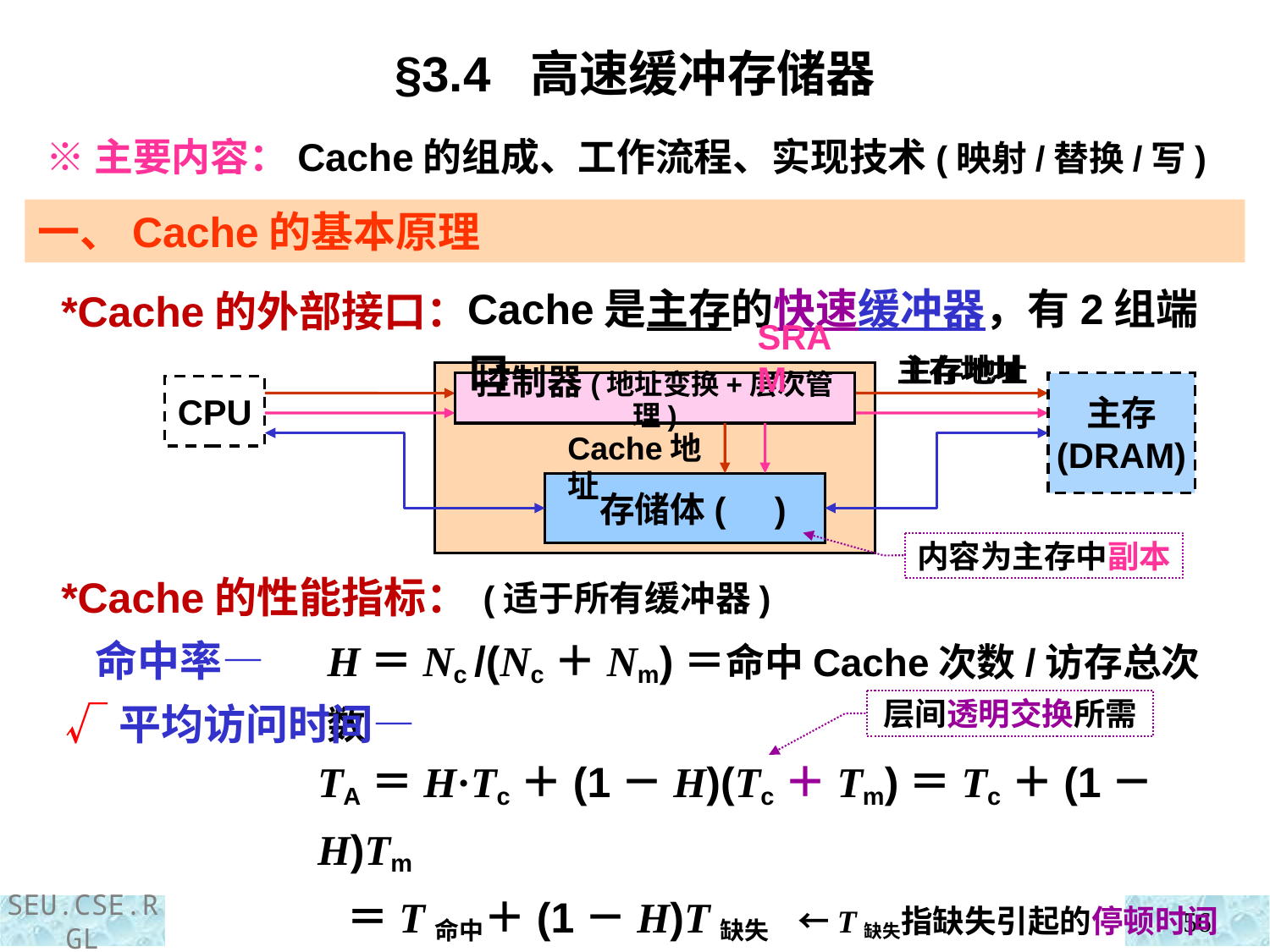

§3.4  高速缓冲存储器
 ※主要内容：Cache的组成、工作流程、实现技术(映射/替换/写)
一、Cache的基本原理
Cache是主存的快速缓冲器，有2组端口
  *Cache的外部接口：

  *Cache的性能指标：
     命中率—
   √平均访问时间—
SRAM
主存地址
主存地址

控制器(地址变换+层次管理)
主存
(DRAM)
CPU

Cache地址
 存储体(     )
内容为主存中副本
(适于所有缓冲器)
H＝Nc /(Nc＋Nm)＝命中Cache次数/访存总次数
层间透明交换所需
TA＝H·Tc＋(1－H)(Tc＋Tm)＝Tc＋(1－H)Tm
  ＝T命中＋(1－H)T缺失   ←T缺失指缺失引起的停顿时间
56